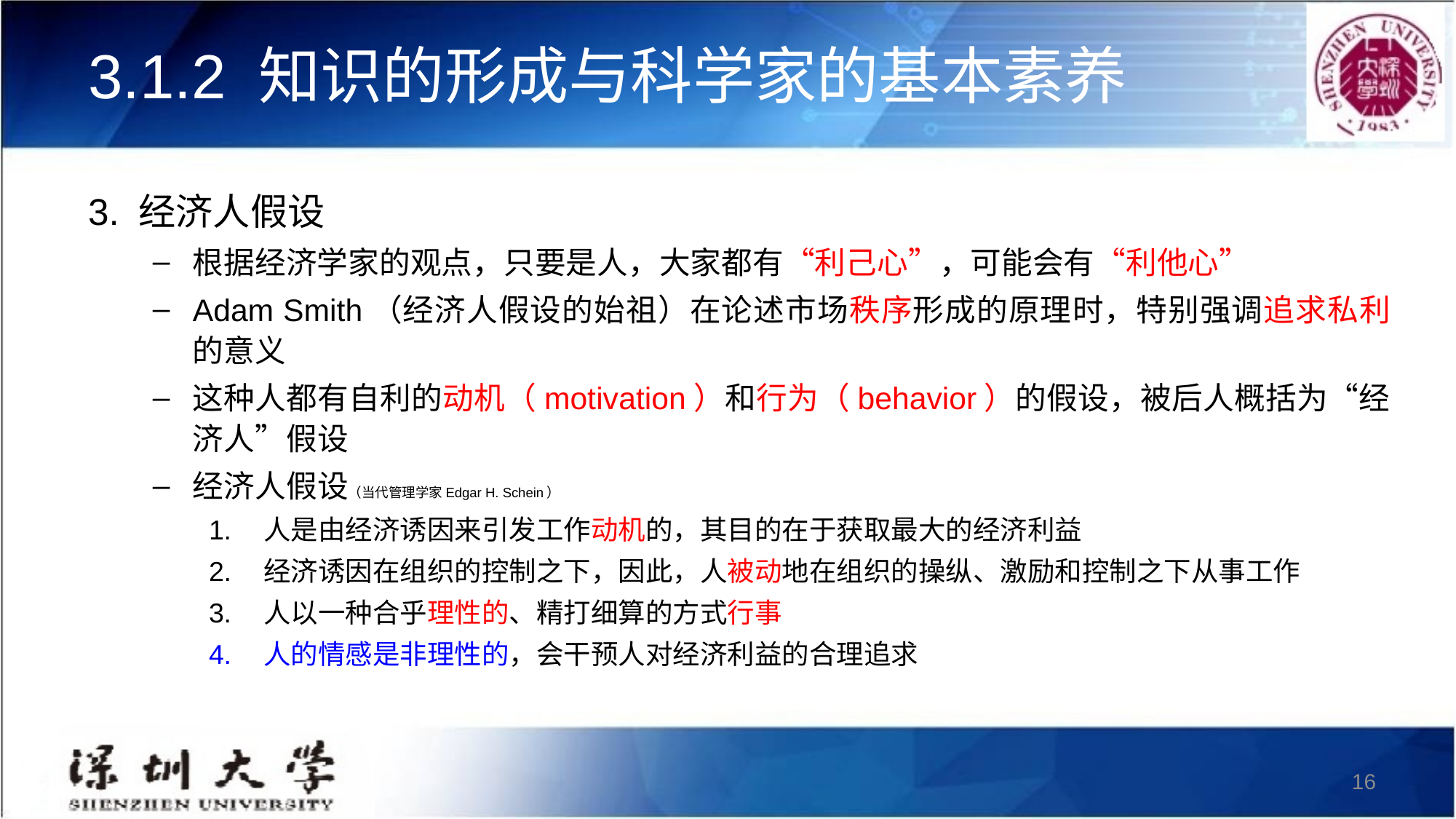

# 3.1.2 知识的形成与科学家的基本素养
3. 经济人假设
根据经济学家的观点，只要是人，大家都有“利己心”，可能会有“利他心”
Adam Smith（经济人假设的始祖）在论述市场秩序形成的原理时，特别强调追求私利的意义
这种人都有自利的动机（motivation）和行为（behavior）的假设，被后人概括为“经济人”假设
经济人假设（当代管理学家Edgar H. Schein）
人是由经济诱因来引发工作动机的，其目的在于获取最大的经济利益
经济诱因在组织的控制之下，因此，人被动地在组织的操纵、激励和控制之下从事工作
人以一种合乎理性的、精打细算的方式行事
人的情感是非理性的，会干预人对经济利益的合理追求
16